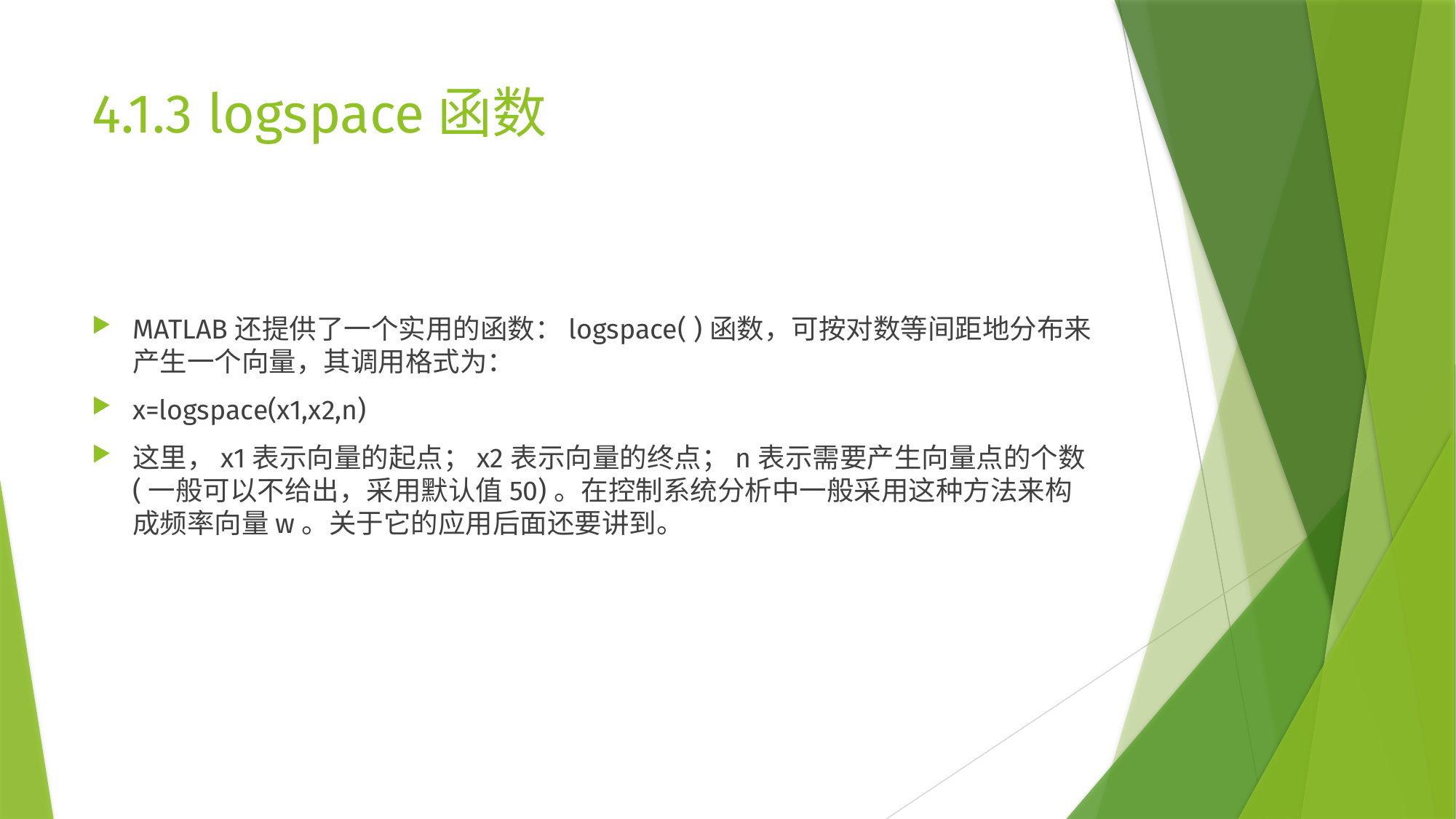

# 4.1.3 logspace函数

MATLAB还提供了一个实用的函数：logspace( )函数，可按对数等间距地分布来产生一个向量，其调用格式为：
x=logspace(x1,x2,n)
这里，x1表示向量的起点；x2表示向量的终点；n表示需要产生向量点的个数(一般可以不给出，采用默认值50)。在控制系统分析中一般采用这种方法来构成频率向量w。关于它的应用后面还要讲到。